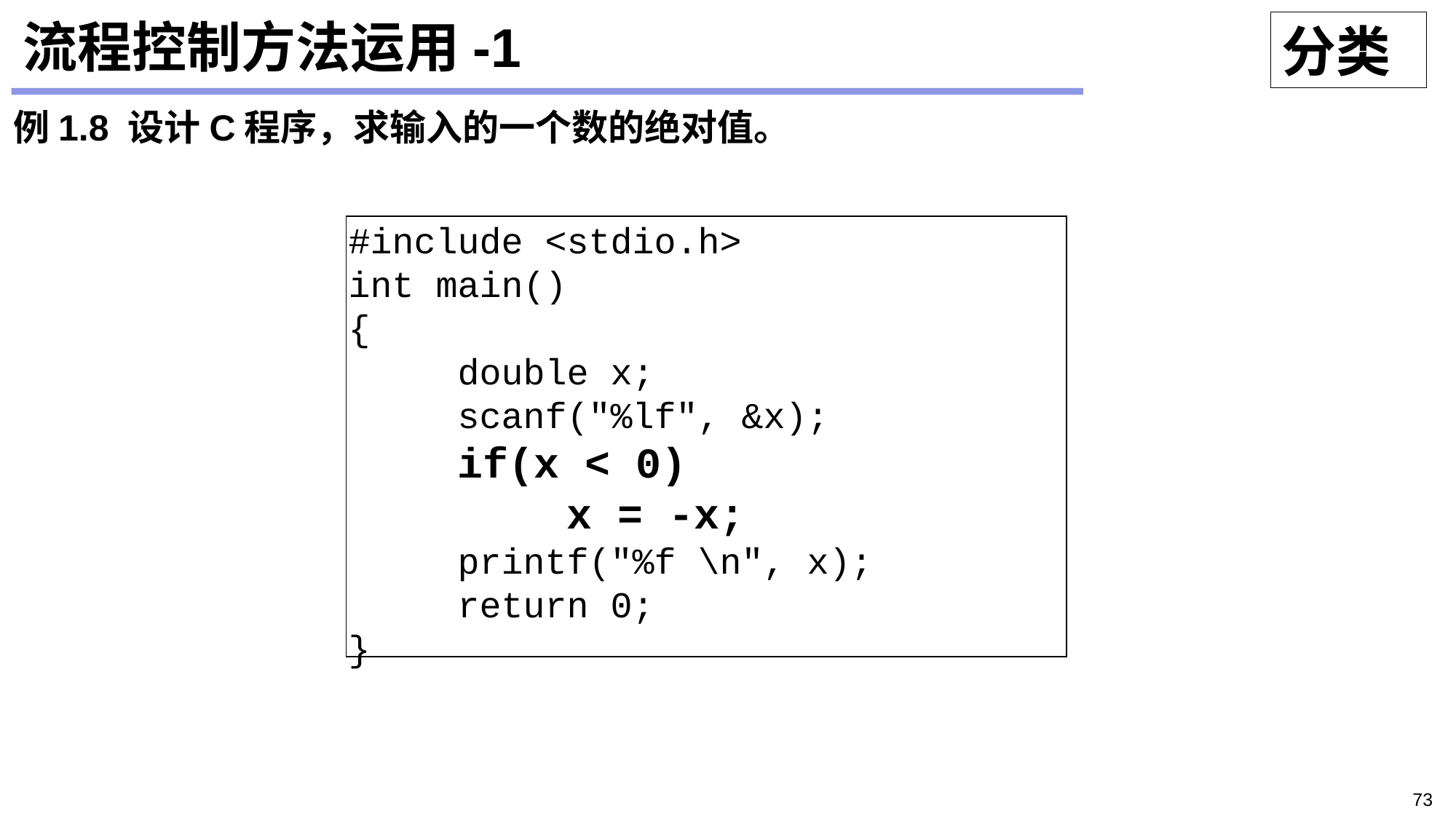

# 流程控制方法运用-1
分类
例1.8 设计C程序，求输入的一个数的绝对值。

#include <stdio.h>
int main()
{
	double x;
	scanf("%lf", &x);
	if(x < 0)
		x = -x;
	printf("%f \n", x);
	return 0;
}
73